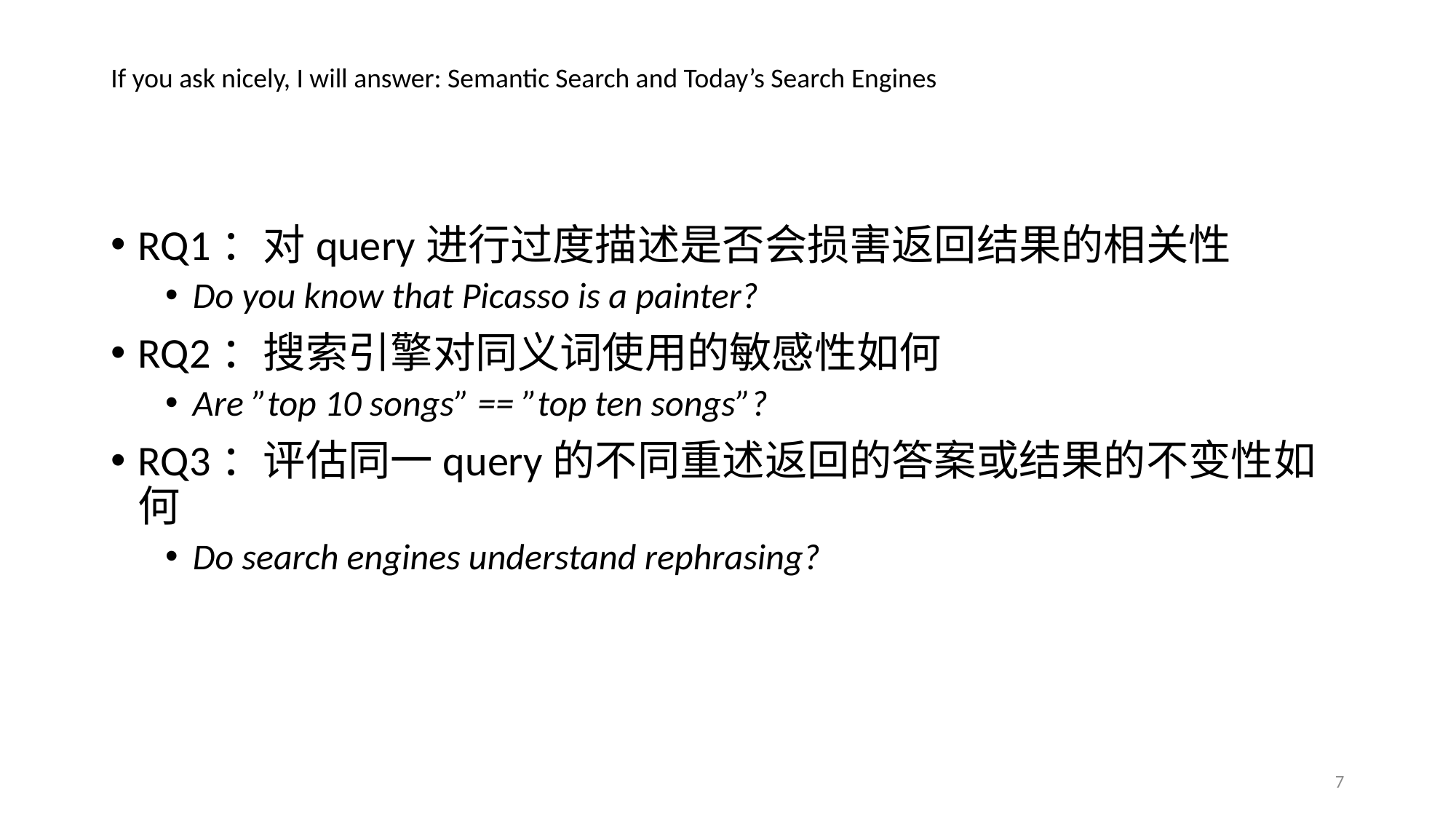

# If you ask nicely, I will answer: Semantic Search and Today’s Search Engines
RQ1：对query进行过度描述是否会损害返回结果的相关性
Do you know that Picasso is a painter?
RQ2：搜索引擎对同义词使用的敏感性如何
Are ”top 10 songs” == ”top ten songs”?
RQ3：评估同一query的不同重述返回的答案或结果的不变性如何
Do search engines understand rephrasing?

7